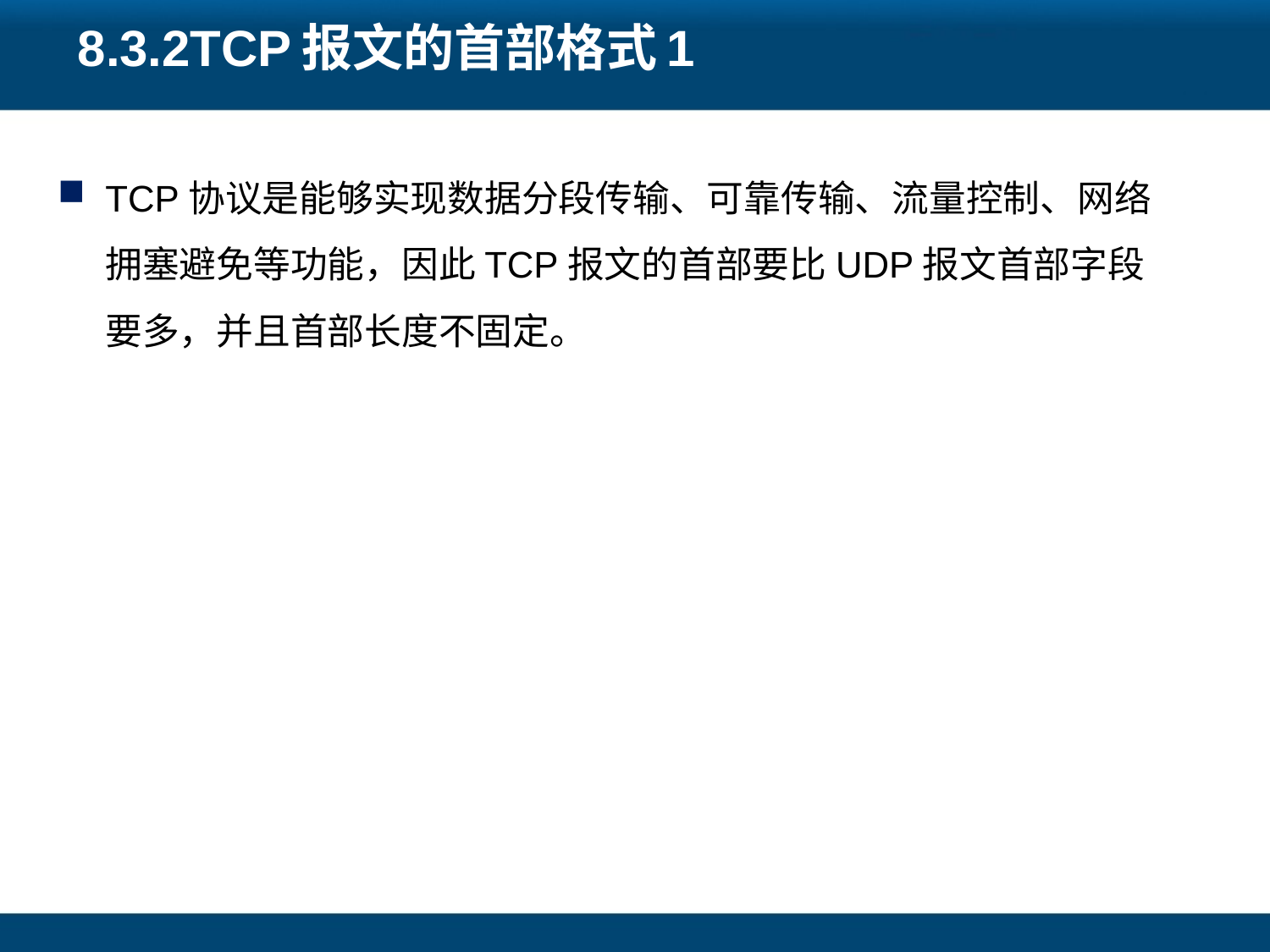

# 8.3.2TCP报文的首部格式1
TCP协议是能够实现数据分段传输、可靠传输、流量控制、网络拥塞避免等功能，因此TCP报文的首部要比UDP报文首部字段要多，并且首部长度不固定。